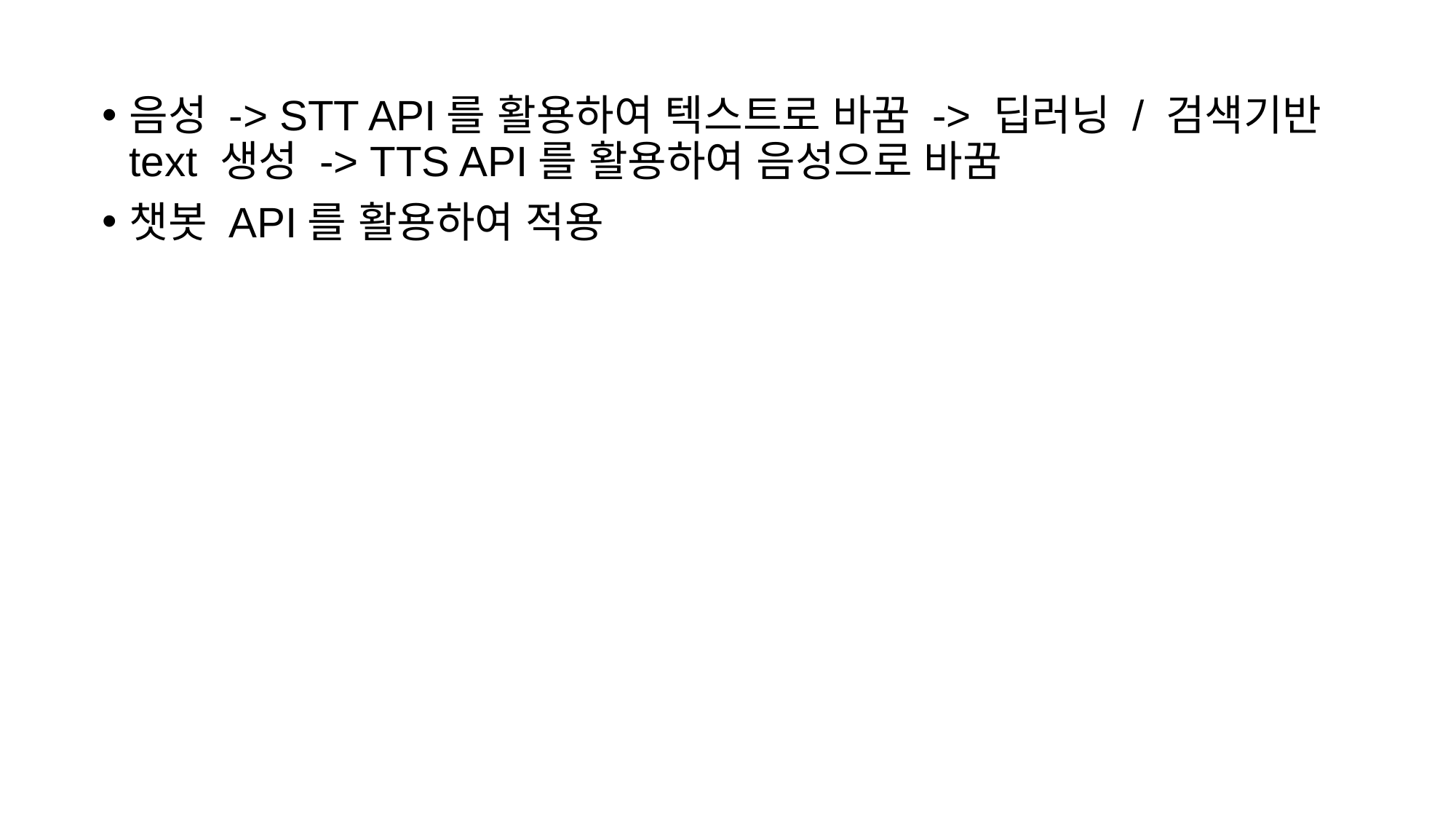

음성 -> STT API를 활용하여 텍스트로 바꿈 -> 딥러닝 / 검색기반 text 생성 -> TTS API를 활용하여 음성으로 바꿈
챗봇 API를 활용하여 적용